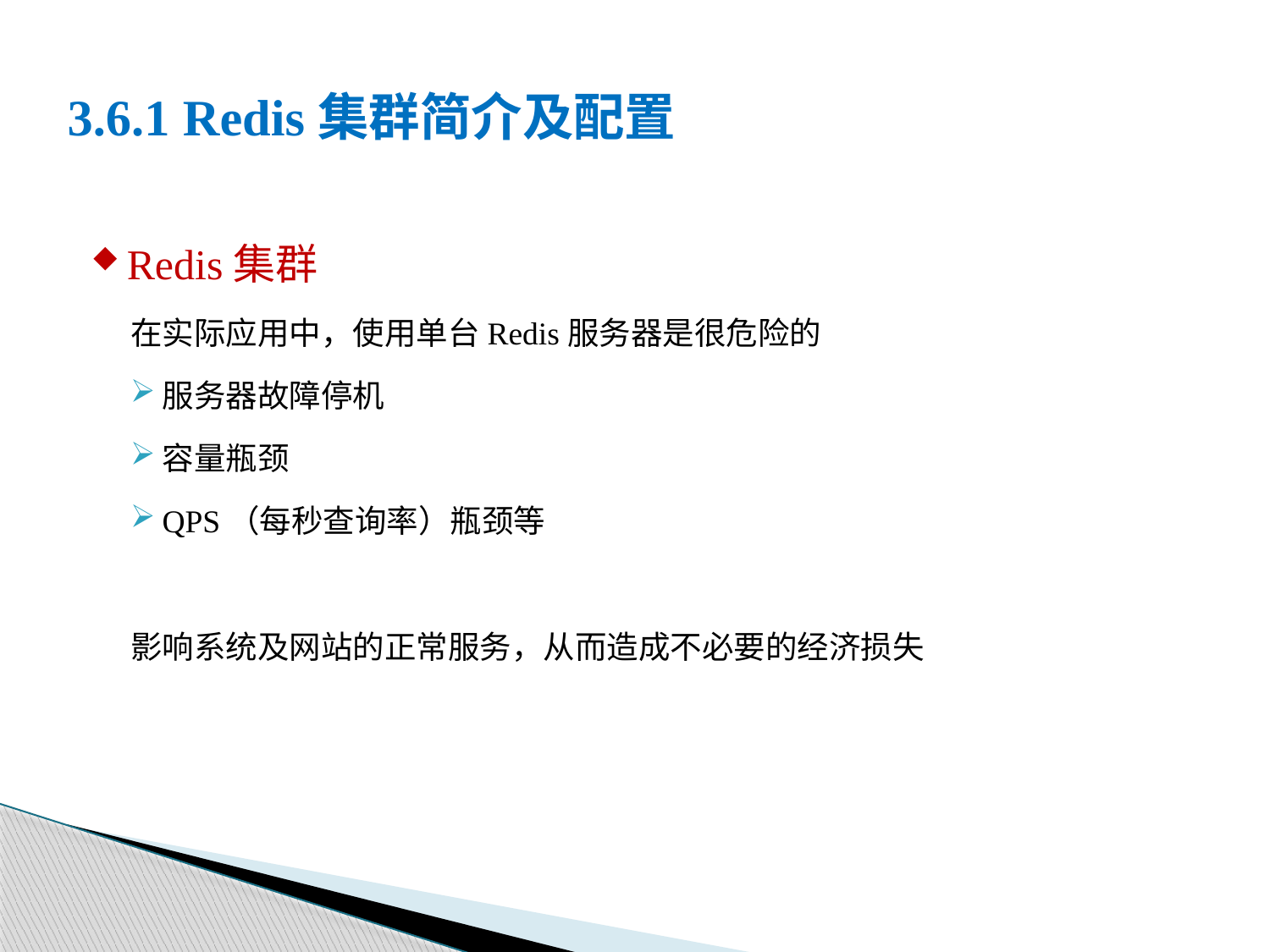

# 3.6.1 Redis集群简介及配置
Redis集群
在实际应用中，使用单台Redis服务器是很危险的
服务器故障停机
容量瓶颈
QPS（每秒查询率）瓶颈等

影响系统及网站的正常服务，从而造成不必要的经济损失